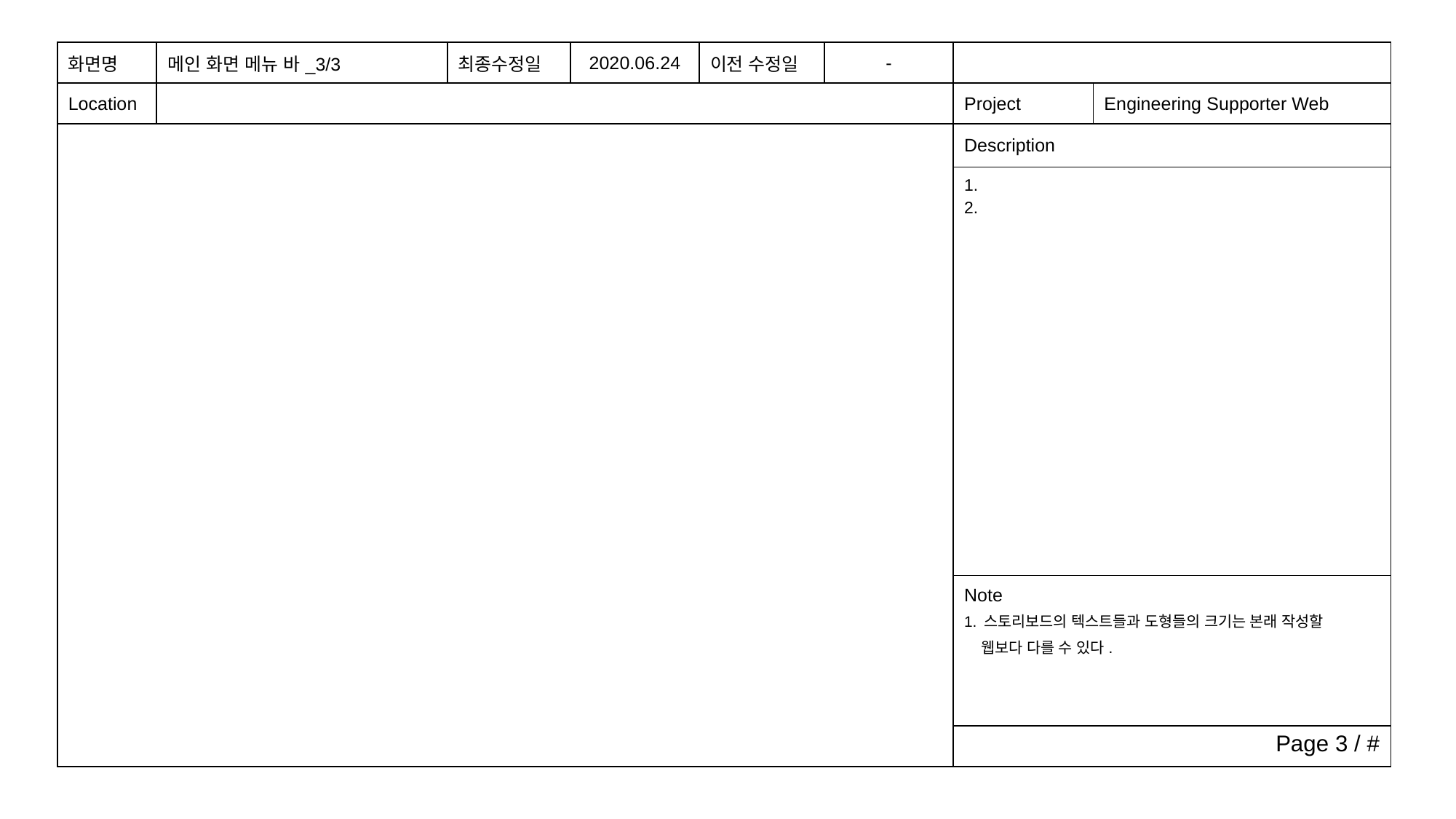

| 화면명 | 메인 화면 메뉴 바\_3/3 | 최종수정일 | 2020.06.24 | 이전 수정일 | - |  |  |
| --- | --- | --- | --- | --- | --- | --- | --- |
| Location |  |  |  |  |  | Project | Engineering Supporter Web |
|  |  |  |  |  |  | Description |  |
|  |  |  |  |  |  | 1. 2. |  |
|  |  |  |  |  |  | Note 1. 스토리보드의 텍스트들과 도형들의 크기는 본래 작성할 웹보다 다를 수 있다. |  |
|  |  |  |  |  |  | Page 3 / # |  |